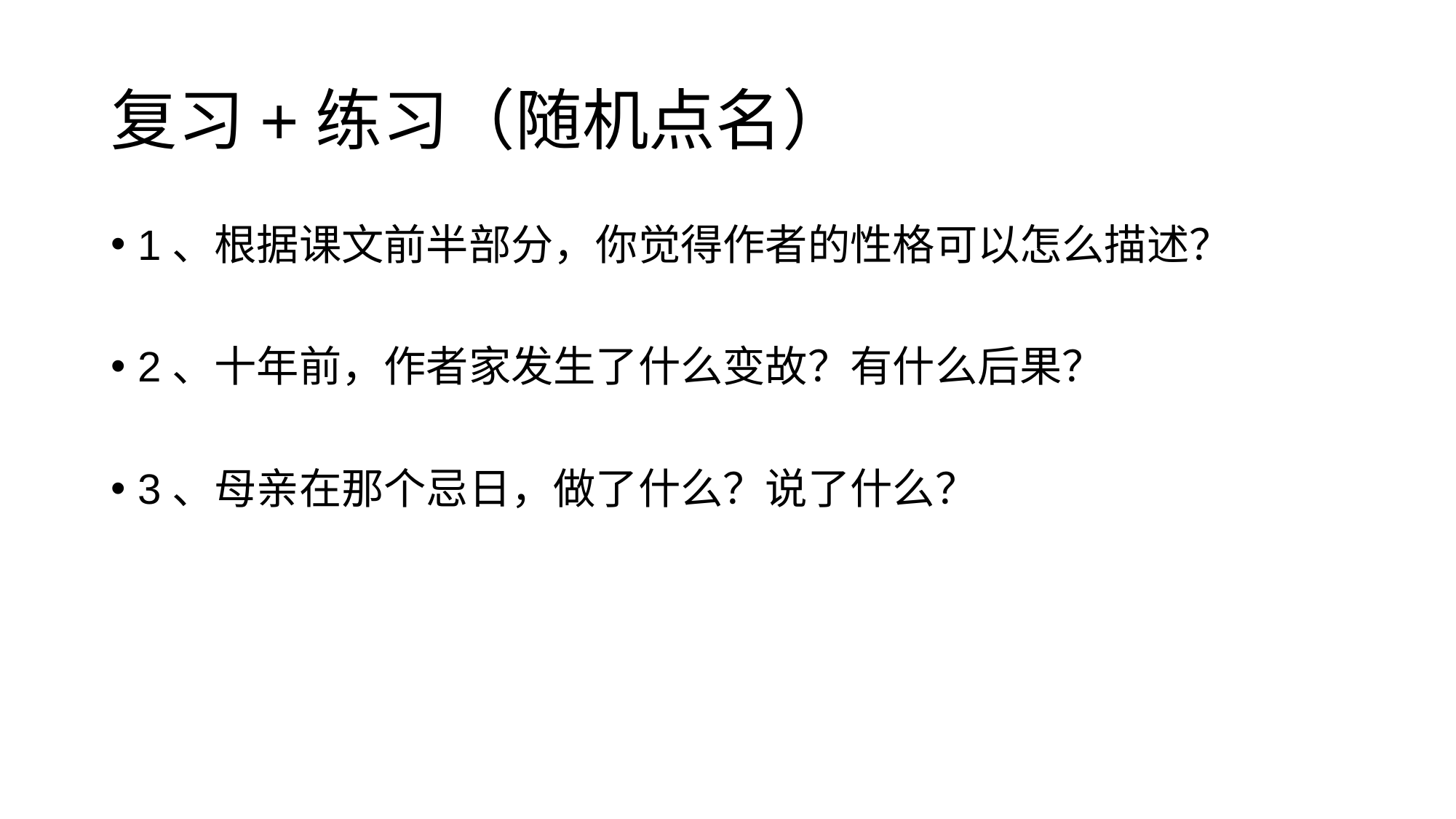

# 复习+练习（随机点名）
1、根据课文前半部分，你觉得作者的性格可以怎么描述？

2、十年前，作者家发生了什么变故？有什么后果？

3、母亲在那个忌日，做了什么？说了什么？